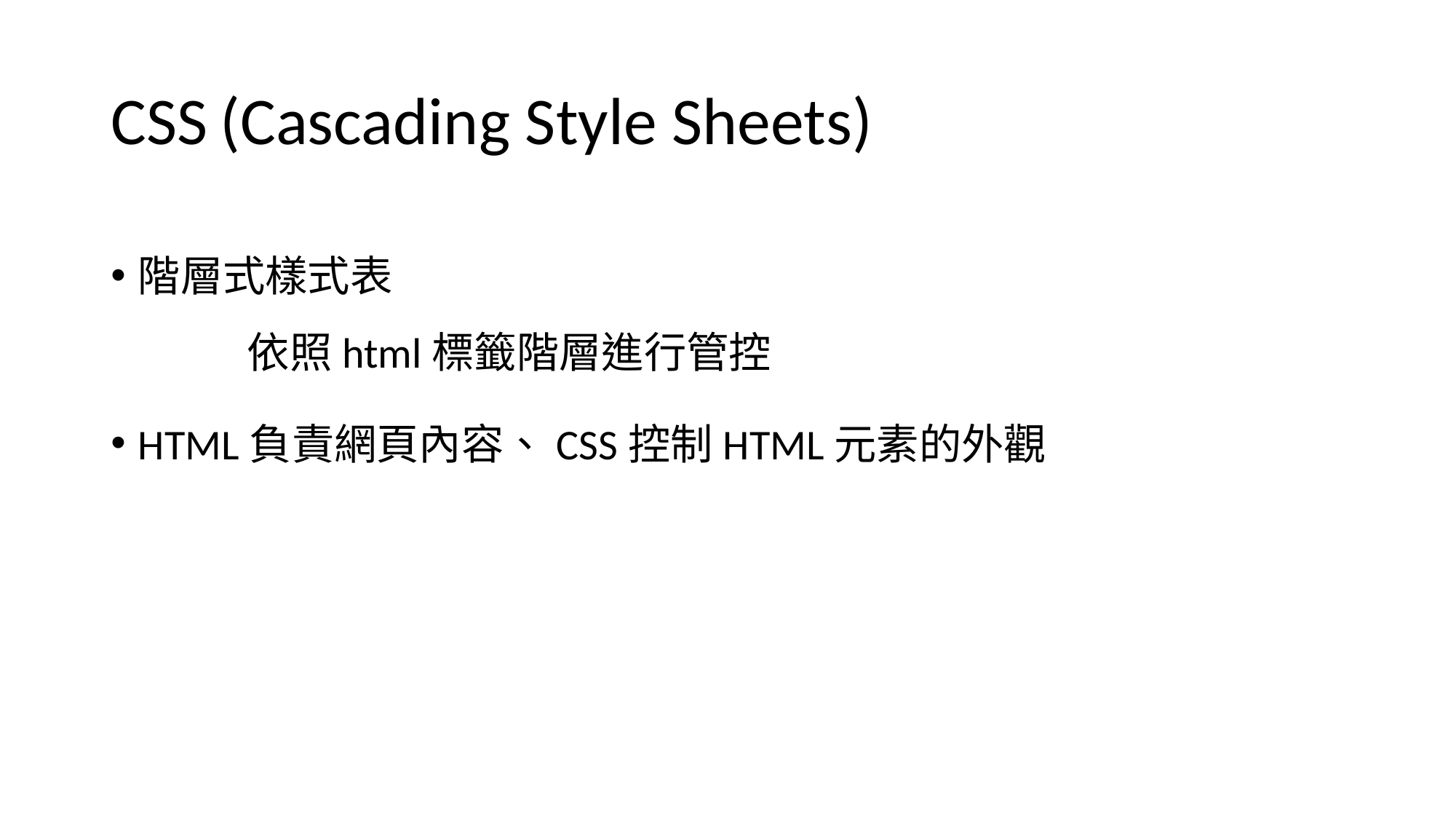

# CSS	(Cascading Style Sheets)
階層式樣式表
	依照html標籤階層進行管控
HTML負責網頁內容、CSS控制HTML元素的外觀